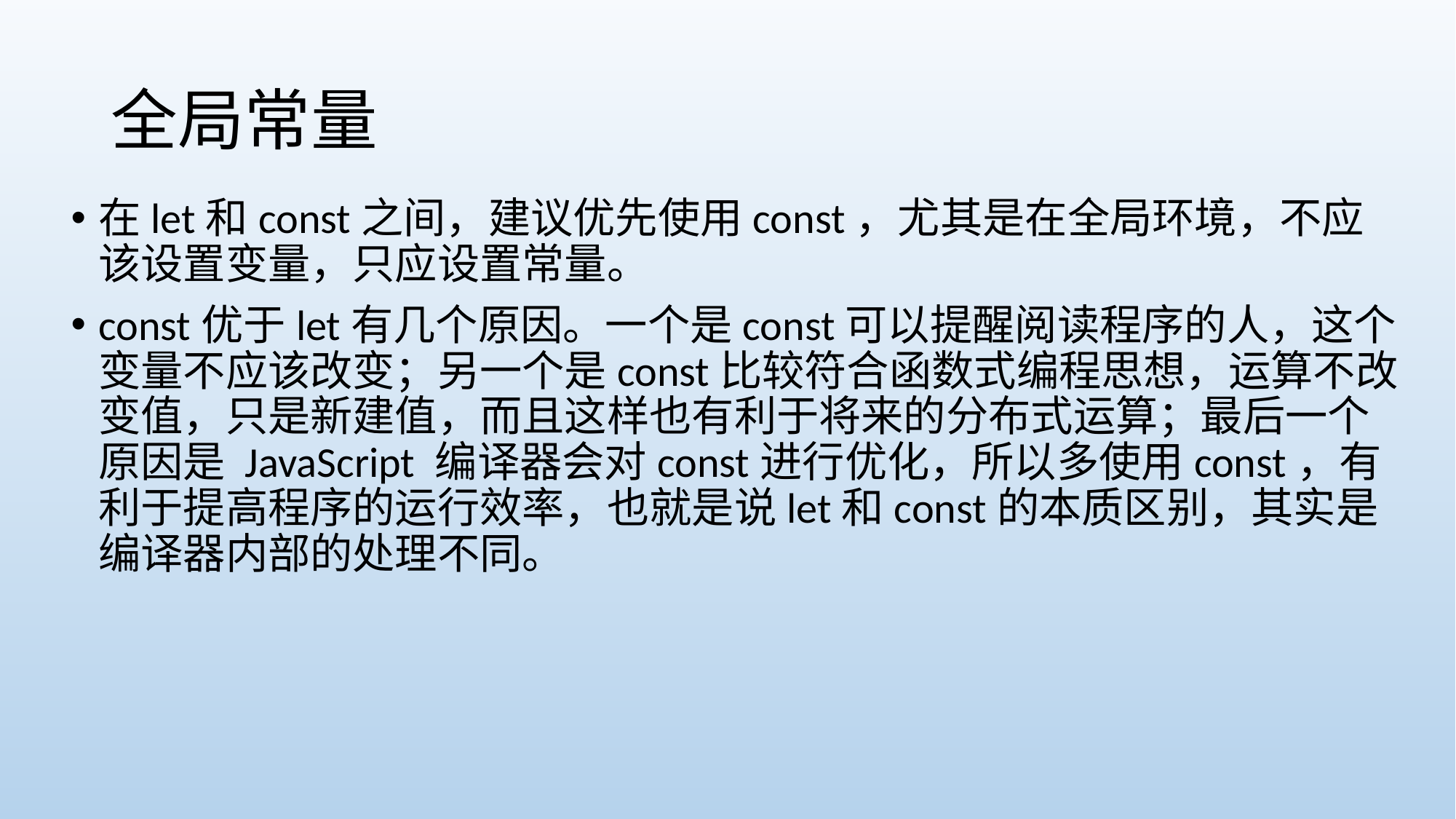

# 全局常量
在let和const之间，建议优先使用const，尤其是在全局环境，不应该设置变量，只应设置常量。
const优于let有几个原因。一个是const可以提醒阅读程序的人，这个变量不应该改变；另一个是const比较符合函数式编程思想，运算不改变值，只是新建值，而且这样也有利于将来的分布式运算；最后一个原因是 JavaScript 编译器会对const进行优化，所以多使用const，有利于提高程序的运行效率，也就是说let和const的本质区别，其实是编译器内部的处理不同。